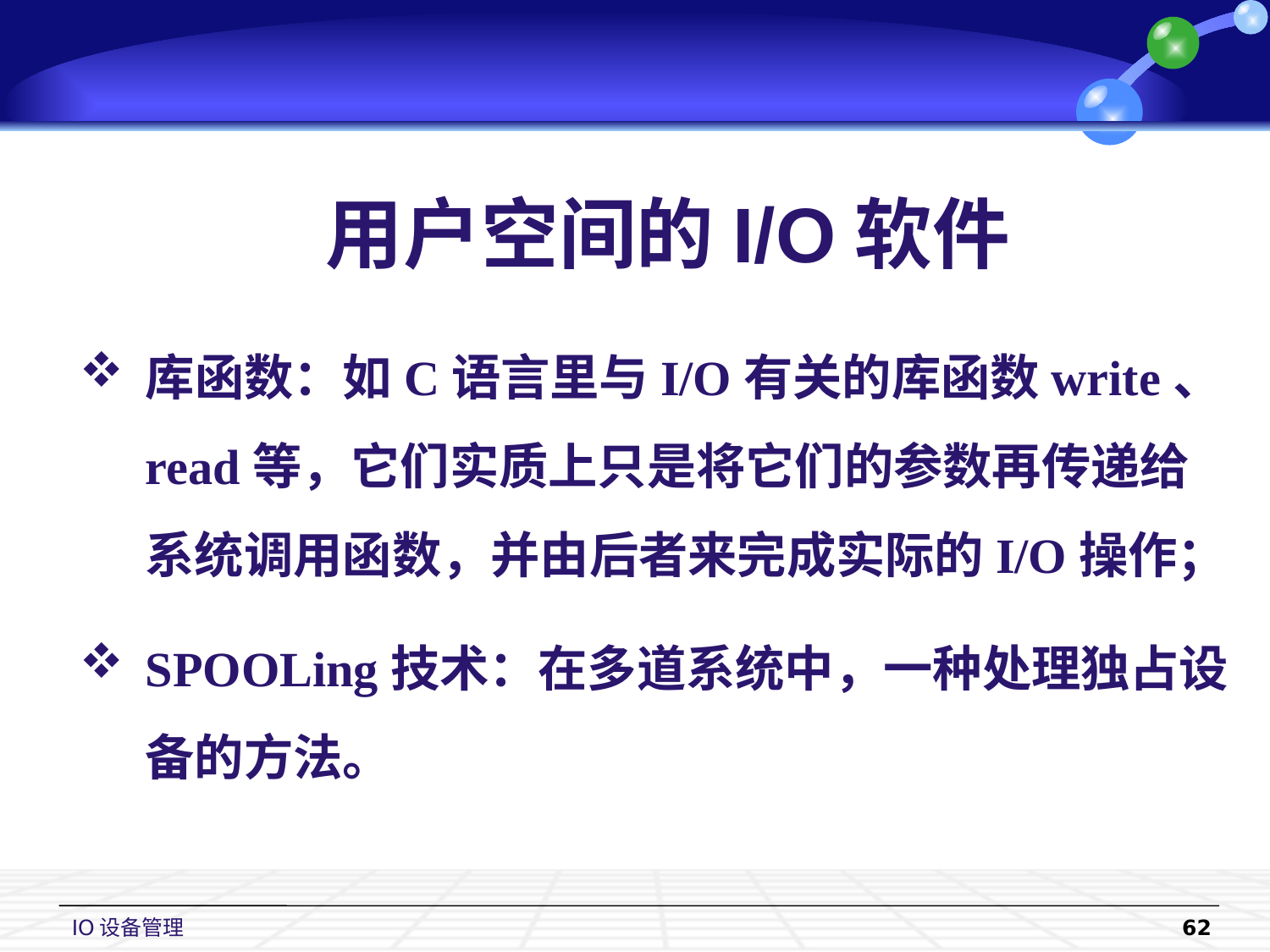

用户空间的I/O软件
库函数：如C语言里与I/O有关的库函数write、
read等，它们实质上只是将它们的参数再传递给
系统调用函数，并由后者来完成实际的I/O操作；
SPOOLing技术：在多道系统中，一种处理独占设
备的方法。
IO设备管理
62